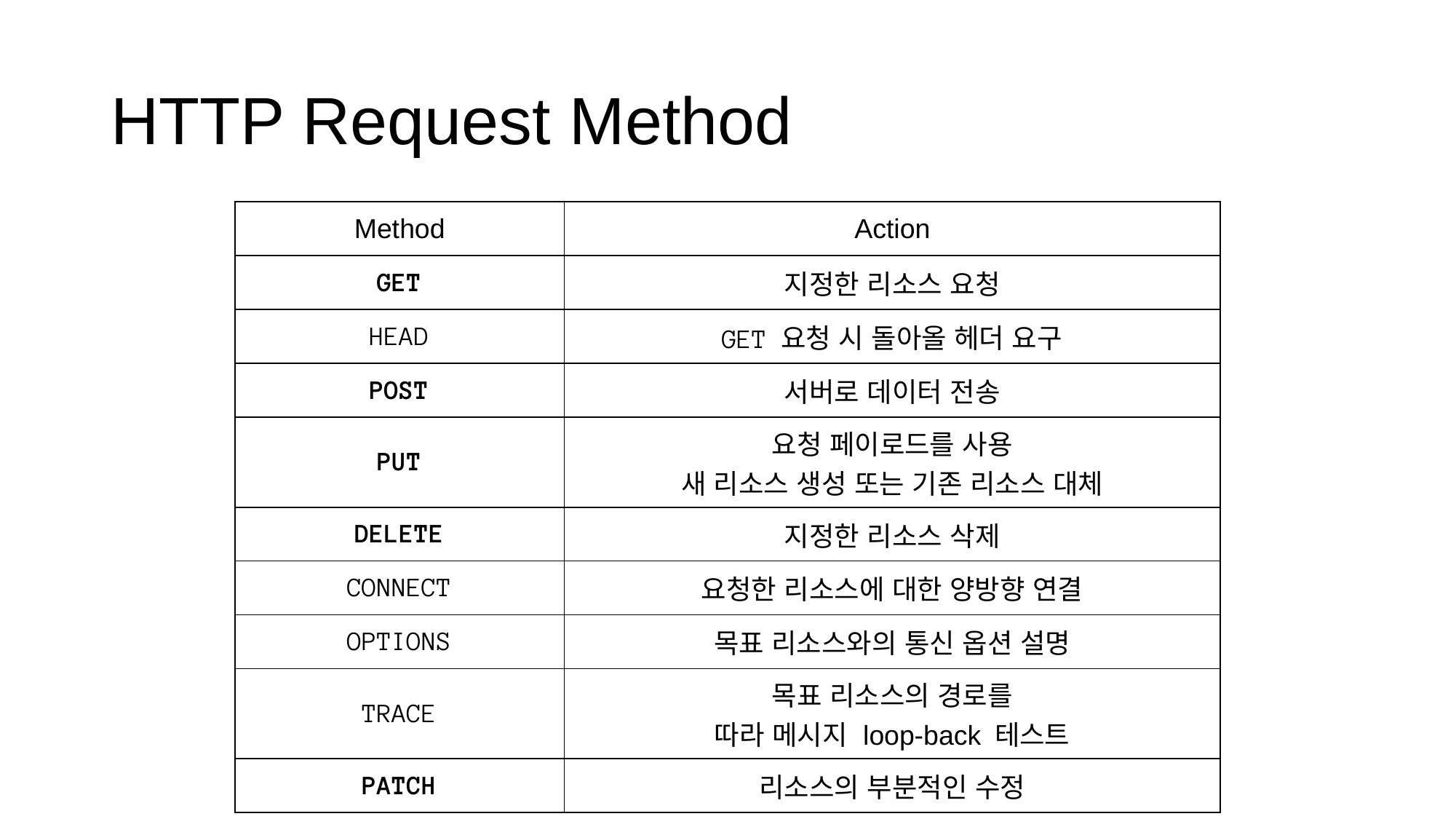

# HTTP Request Method
| Method | Action |
| --- | --- |
| GET | 지정한 리소스 요청 |
| HEAD | GET 요청 시 돌아올 헤더 요구 |
| POST | 서버로 데이터 전송 |
| PUT | 요청 페이로드를 사용 새 리소스 생성 또는 기존 리소스 대체 |
| DELETE | 지정한 리소스 삭제 |
| CONNECT | 요청한 리소스에 대한 양방향 연결 |
| OPTIONS | 목표 리소스와의 통신 옵션 설명 |
| TRACE | 목표 리소스의 경로를 따라 메시지 loop-back 테스트 |
| PATCH | 리소스의 부분적인 수정 |